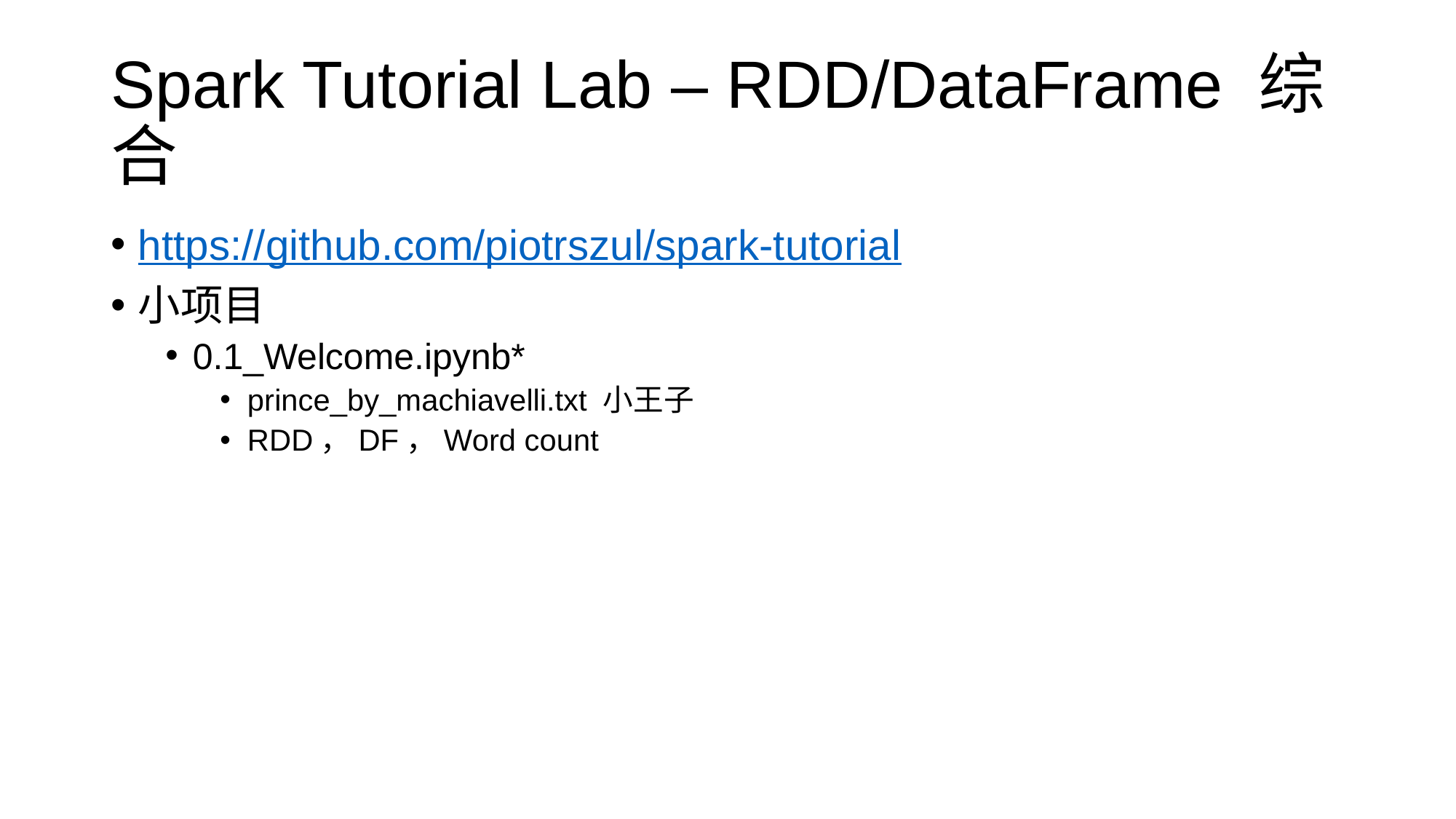

# Spark Tutorial Lab – RDD/DataFrame 综合
https://github.com/piotrszul/spark-tutorial
小项目
0.1_Welcome.ipynb*
prince_by_machiavelli.txt 小王子
RDD，DF，Word count